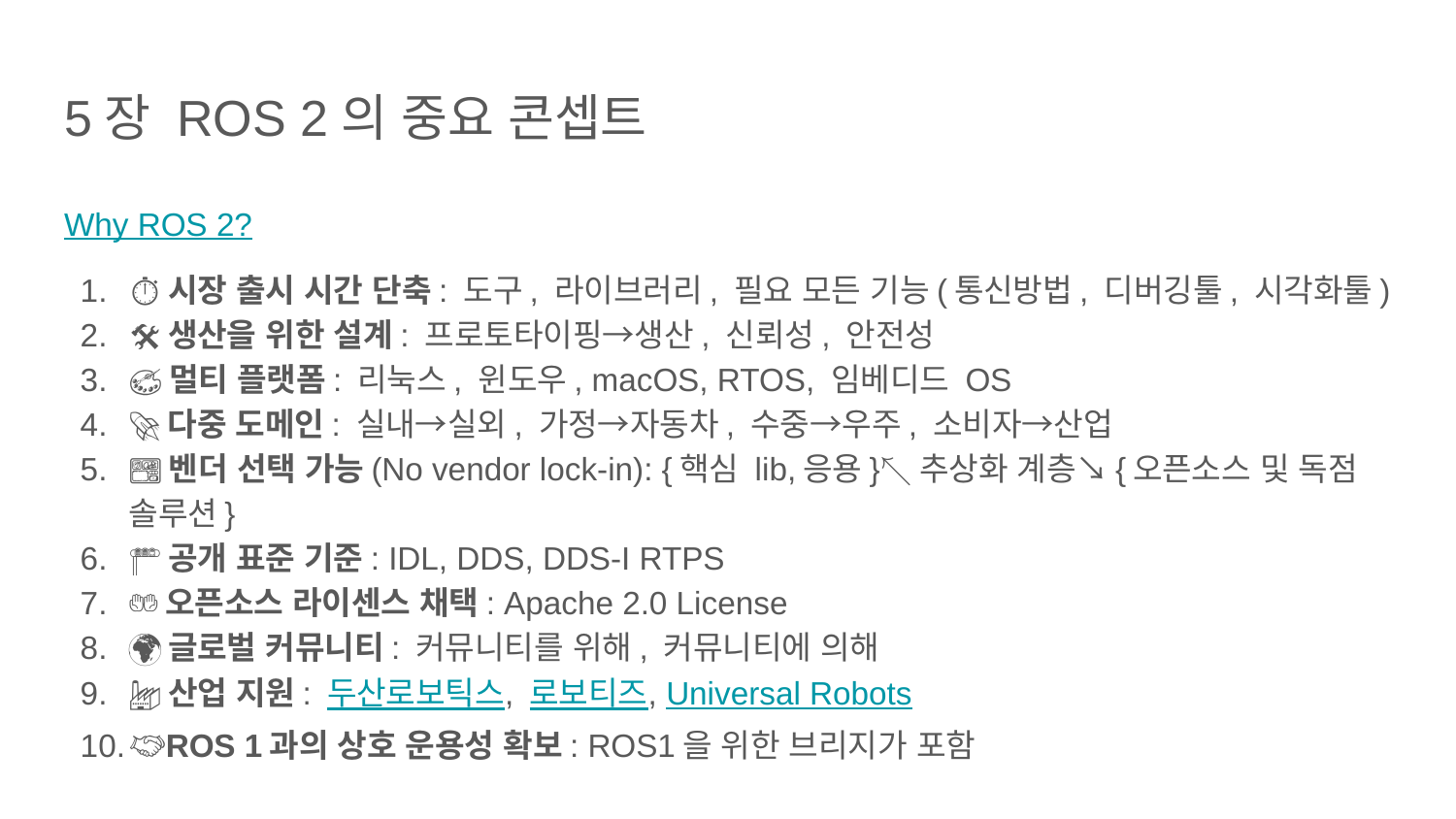

# 5장 ROS 2의 중요 콘셉트
Why ROS 2?
⏱시장 출시 시간 단축: 도구, 라이브러리, 필요 모든 기능(통신방법, 디버깅툴, 시각화툴)
🛠생산을 위한 설계: 프로토타이핑→생산, 신뢰성, 안전성
🎨멀티 플랫폼: 리눅스, 윈도우, macOS, RTOS, 임베디드 OS
🚀다중 도메인: 실내→실외, 가정→자동차, 수중→우주, 소비자→산업
🍱벤더 선택 가능(No vendor lock-in): {핵심 lib,응용}↖추상화 계층↘{오픈소스 및 독점 솔루션}
🚥공개 표준 기준: IDL, DDS, DDS-I RTPS
🤲오픈소스 라이센스 채택: Apache 2.0 License
🌍글로벌 커뮤니티: 커뮤니티를 위해, 커뮤니티에 의해
🏭산업 지원: 두산로보틱스, 로보티즈, Universal Robots
🤝ROS 1과의 상호 운용성 확보: ROS1을 위한 브리지가 포함